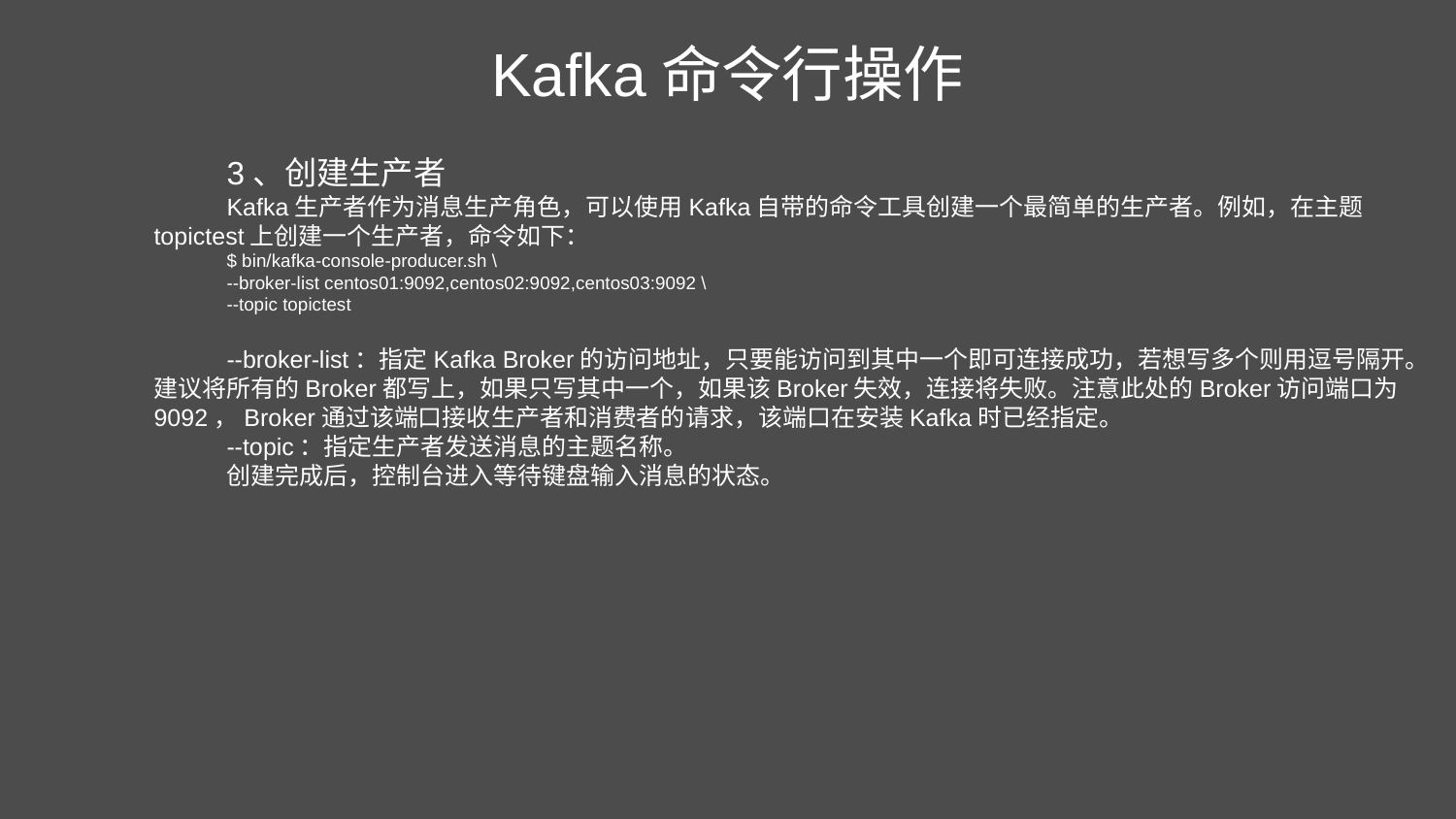

Kafka命令行操作

3、创建生产者
Kafka生产者作为消息生产角色，可以使用Kafka自带的命令工具创建一个最简单的生产者。例如，在主题topictest上创建一个生产者，命令如下：
$ bin/kafka-console-producer.sh \
--broker-list centos01:9092,centos02:9092,centos03:9092 \
--topic topictest

--broker-list：指定Kafka Broker的访问地址，只要能访问到其中一个即可连接成功，若想写多个则用逗号隔开。建议将所有的Broker都写上，如果只写其中一个，如果该Broker失效，连接将失败。注意此处的Broker访问端口为9092，Broker通过该端口接收生产者和消费者的请求，该端口在安装Kafka时已经指定。
--topic：指定生产者发送消息的主题名称。
创建完成后，控制台进入等待键盘输入消息的状态。